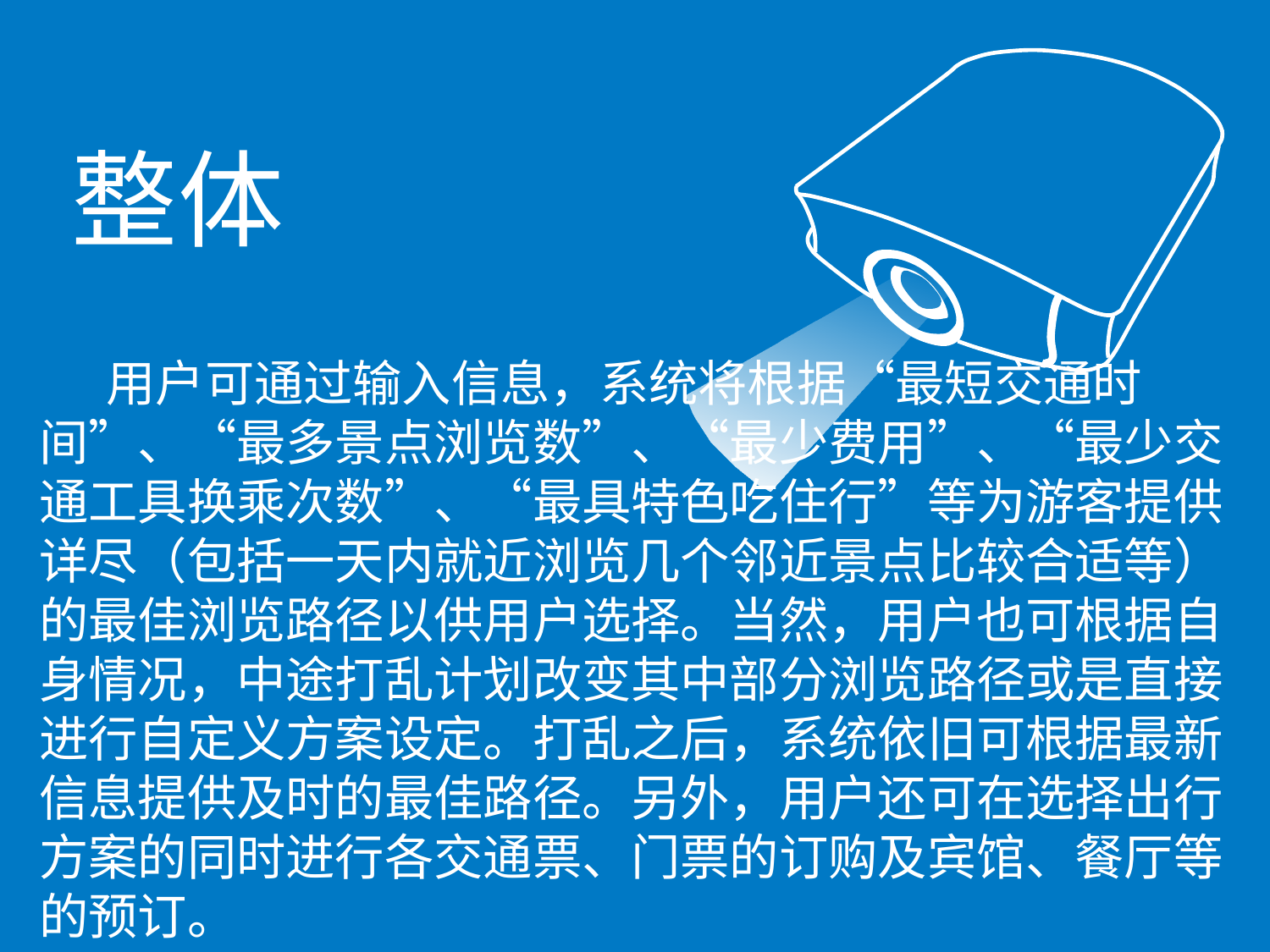

整体

     用户可通过输入信息，系统将根据“最短交通时间”、“最多景点浏览数”、“最少费用”、“最少交通工具换乘次数”、“最具特色吃住行”等为游客提供详尽（包括一天内就近浏览几个邻近景点比较合适等）的最佳浏览路径以供用户选择。当然，用户也可根据自身情况，中途打乱计划改变其中部分浏览路径或是直接进行自定义方案设定。打乱之后，系统依旧可根据最新信息提供及时的最佳路径。另外，用户还可在选择出行方案的同时进行各交通票、门票的订购及宾馆、餐厅等的预订。